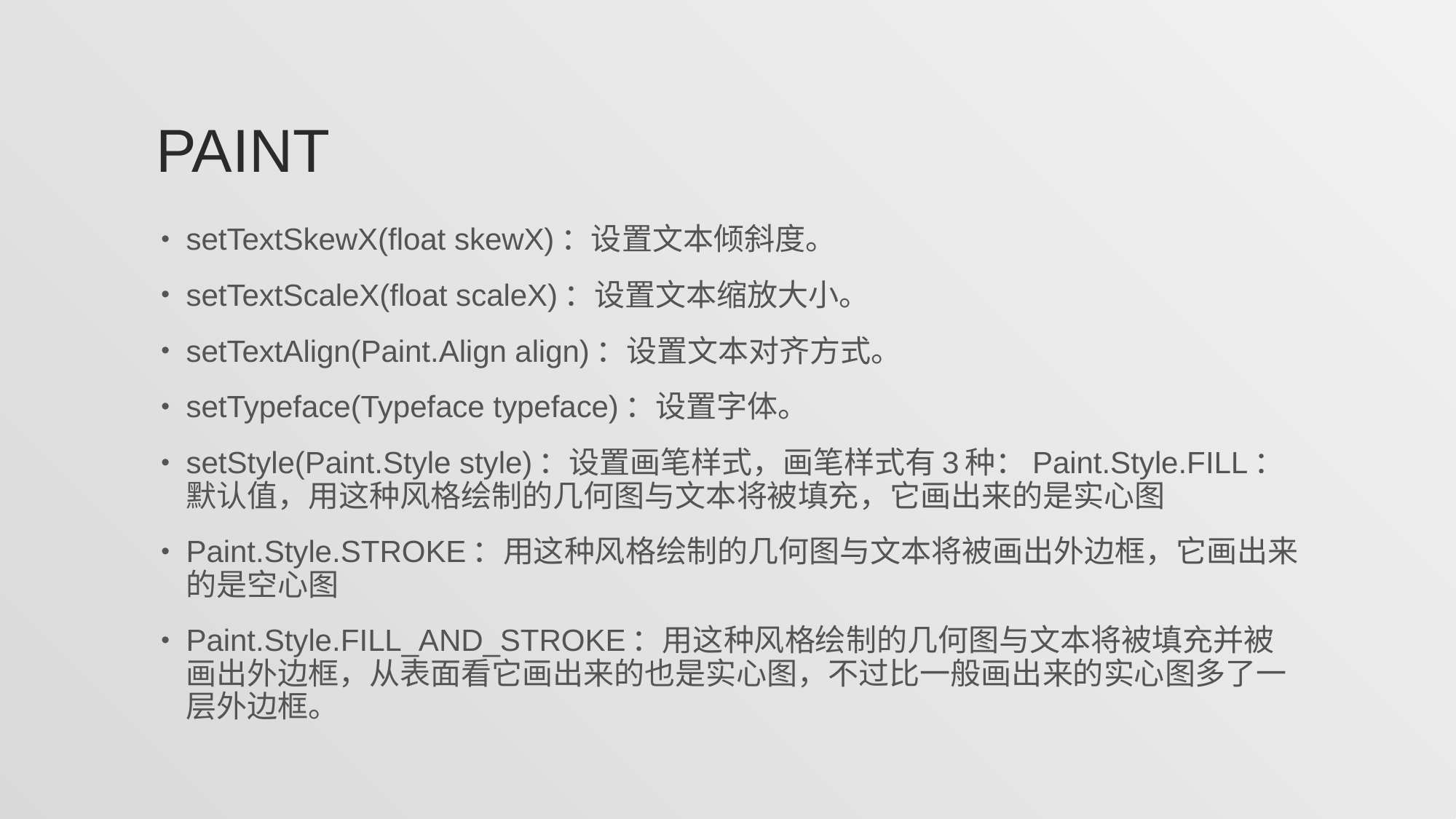

# Paint
setTextSkewX(float skewX)：设置文本倾斜度。
setTextScaleX(float scaleX)：设置文本缩放大小。
setTextAlign(Paint.Align align)：设置文本对齐方式。
setTypeface(Typeface typeface)：设置字体。
setStyle(Paint.Style style)：设置画笔样式，画笔样式有3种：Paint.Style.FILL：默认值，用这种风格绘制的几何图与文本将被填充，它画出来的是实心图
Paint.Style.STROKE：用这种风格绘制的几何图与文本将被画出外边框，它画出来的是空心图
Paint.Style.FILL_AND_STROKE：用这种风格绘制的几何图与文本将被填充并被画出外边框，从表面看它画出来的也是实心图，不过比一般画出来的实心图多了一层外边框。